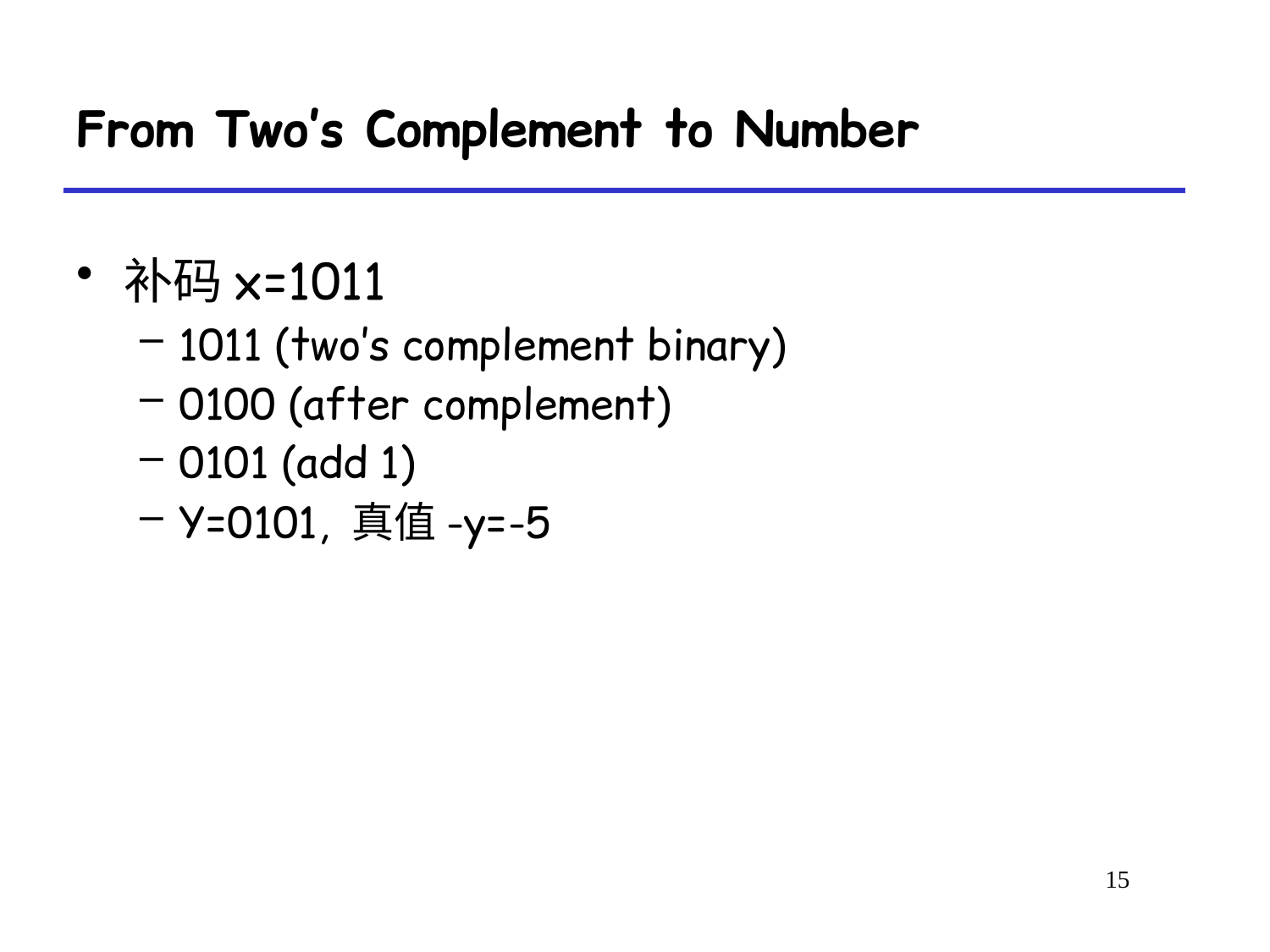

# From Two’s Complement to Number
补码x=1011
1011 (two’s complement binary)
0100 (after complement)
0101 (add 1)
Y=0101, 真值-y=-5
15